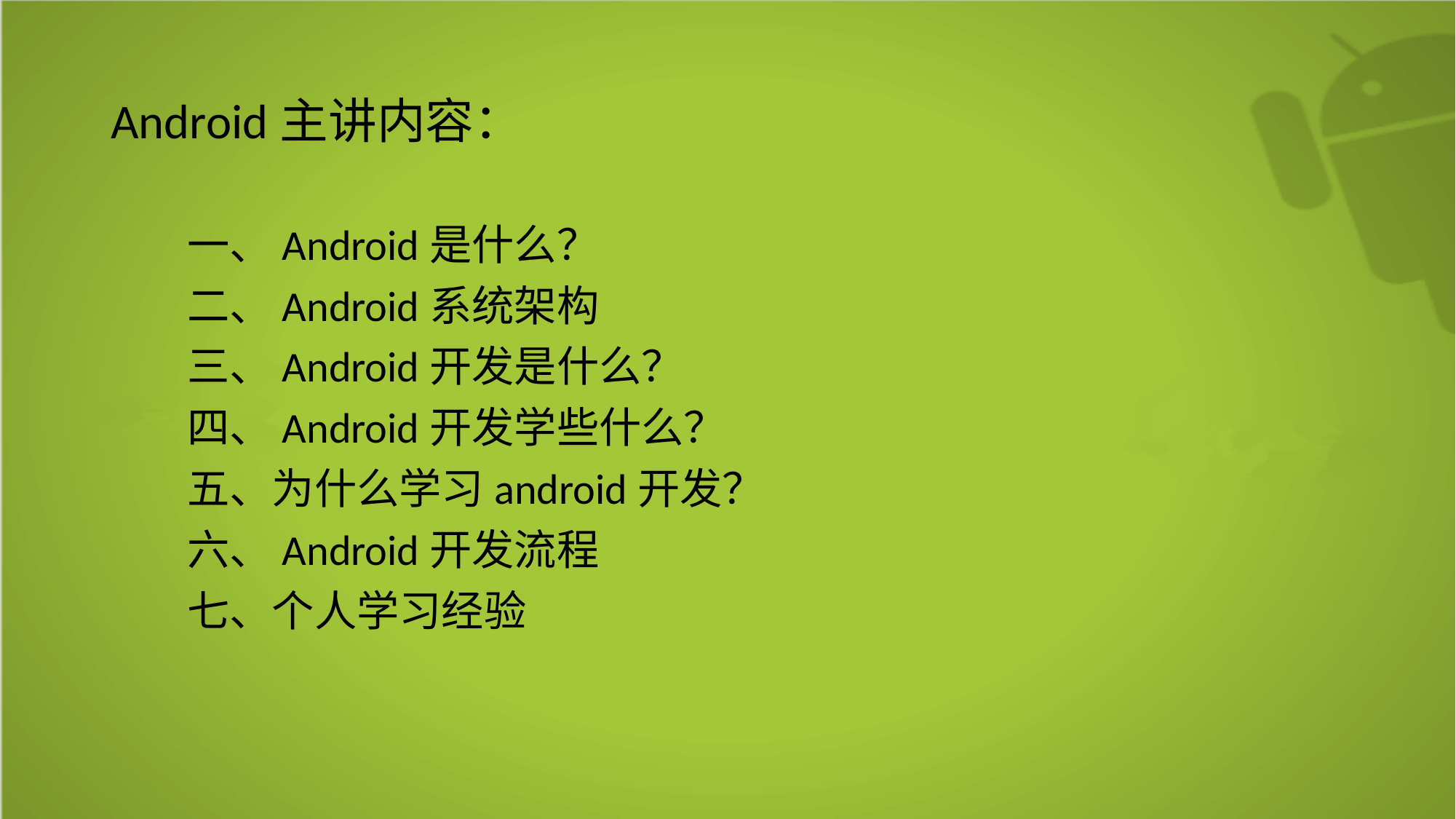

# Android主讲内容：
       一、Android是什么？
       二、Android系统架构
       三、Android开发是什么？
       四、Android开发学些什么？
       五、为什么学习android开发？
       六、Android开发流程
       七、个人学习经验